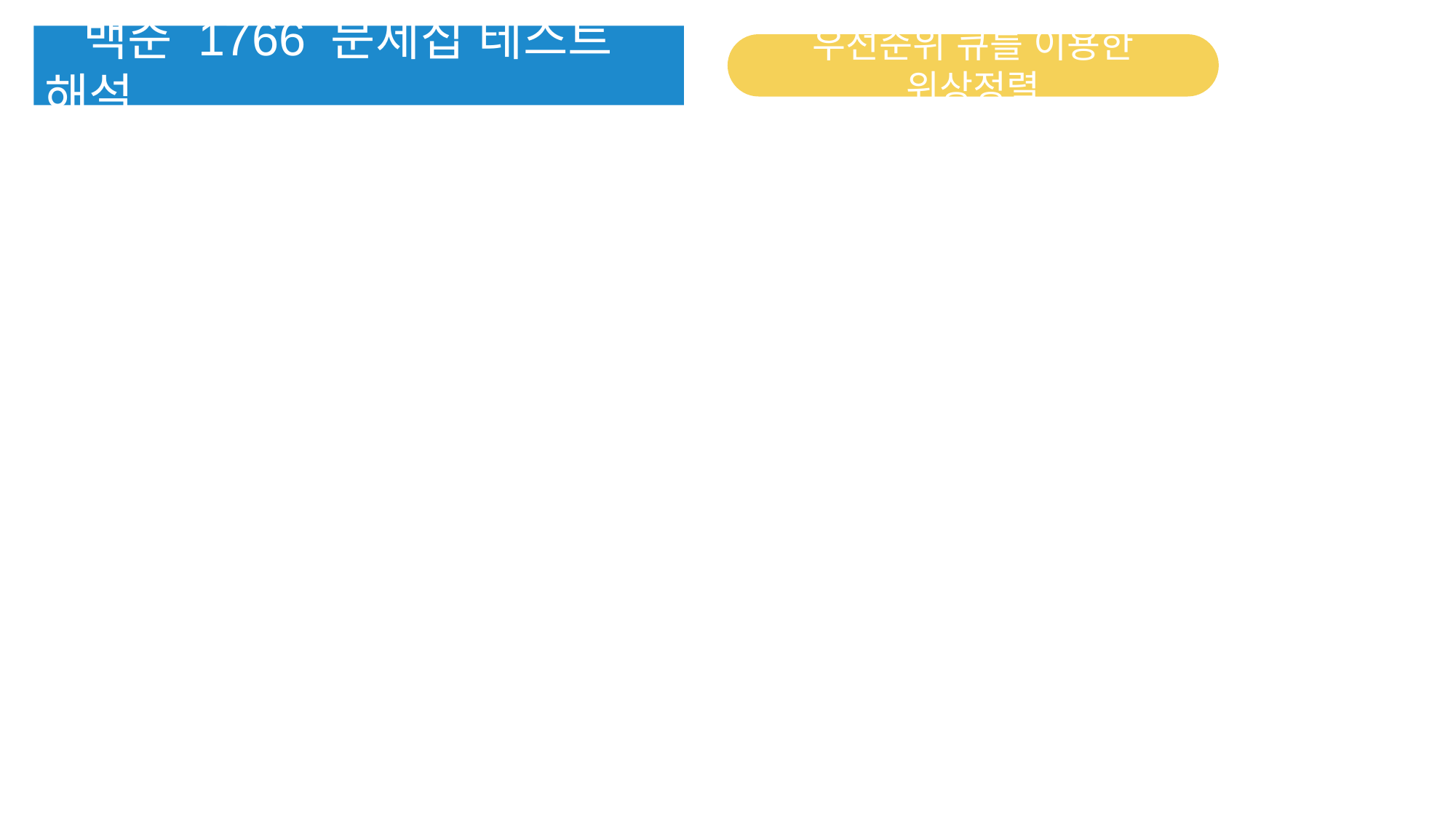

백준 1766 문제집 테스트 해설
우선순위 큐를 이용한 위상정렬